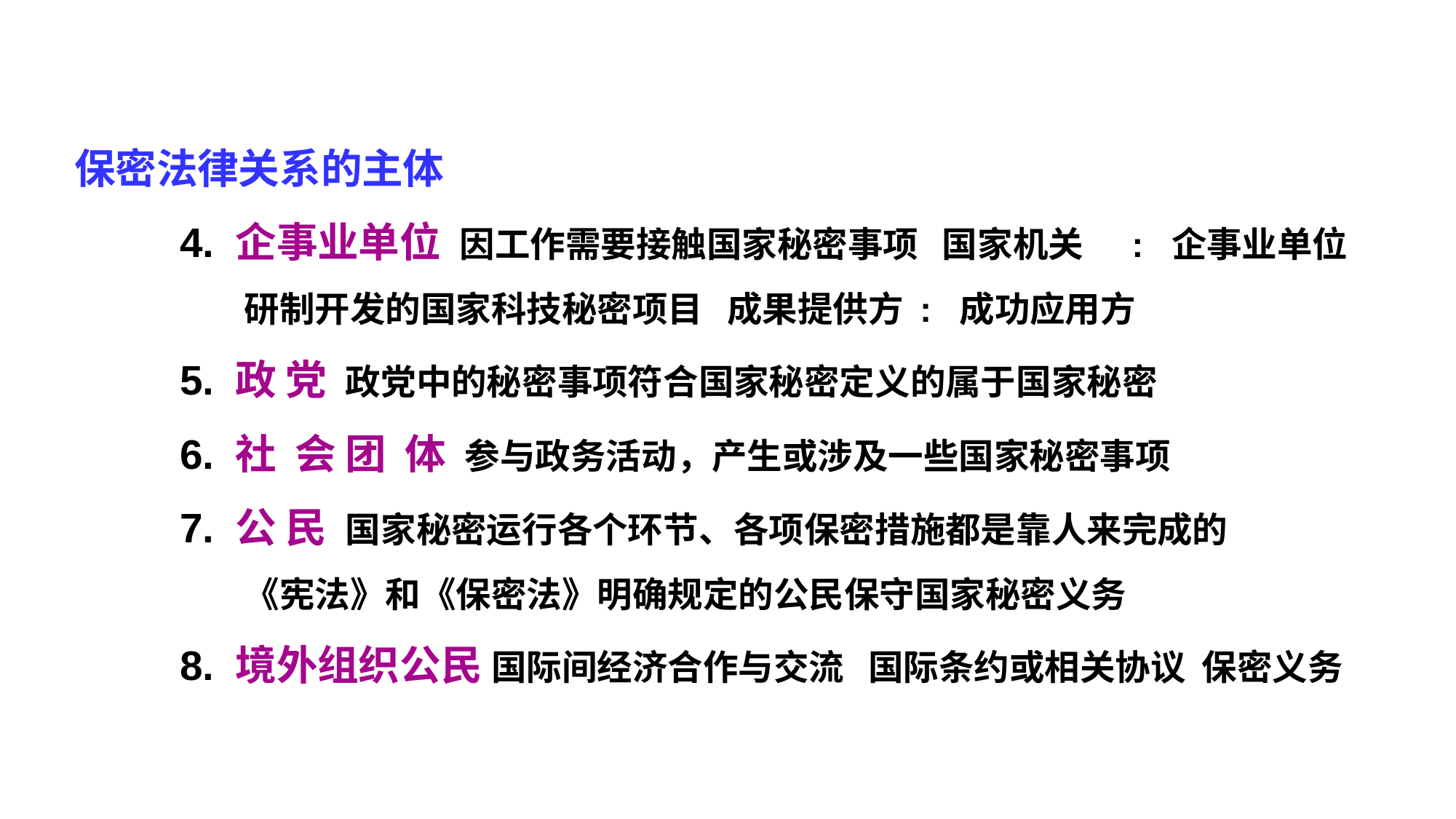

保密法律关系的主体
	4. 企事业单位  因工作需要接触国家秘密事项   国家机关     :  企事业单位
			       研制开发的国家科技秘密项目   成果提供方 :  成功应用方
	5. 政 		党  政党中的秘密事项符合国家秘密定义的属于国家秘密
	6. 社  会 团  体  参与政务活动，产生或涉及一些国家秘密事项
	7. 公		民  国家秘密运行各个环节、各项保密措施都是靠人来完成的
			       《宪法》和《保密法》明确规定的公民保守国家秘密义务
	8. 境外组织公民 国际间经济合作与交流   国际条约或相关协议  保密义务